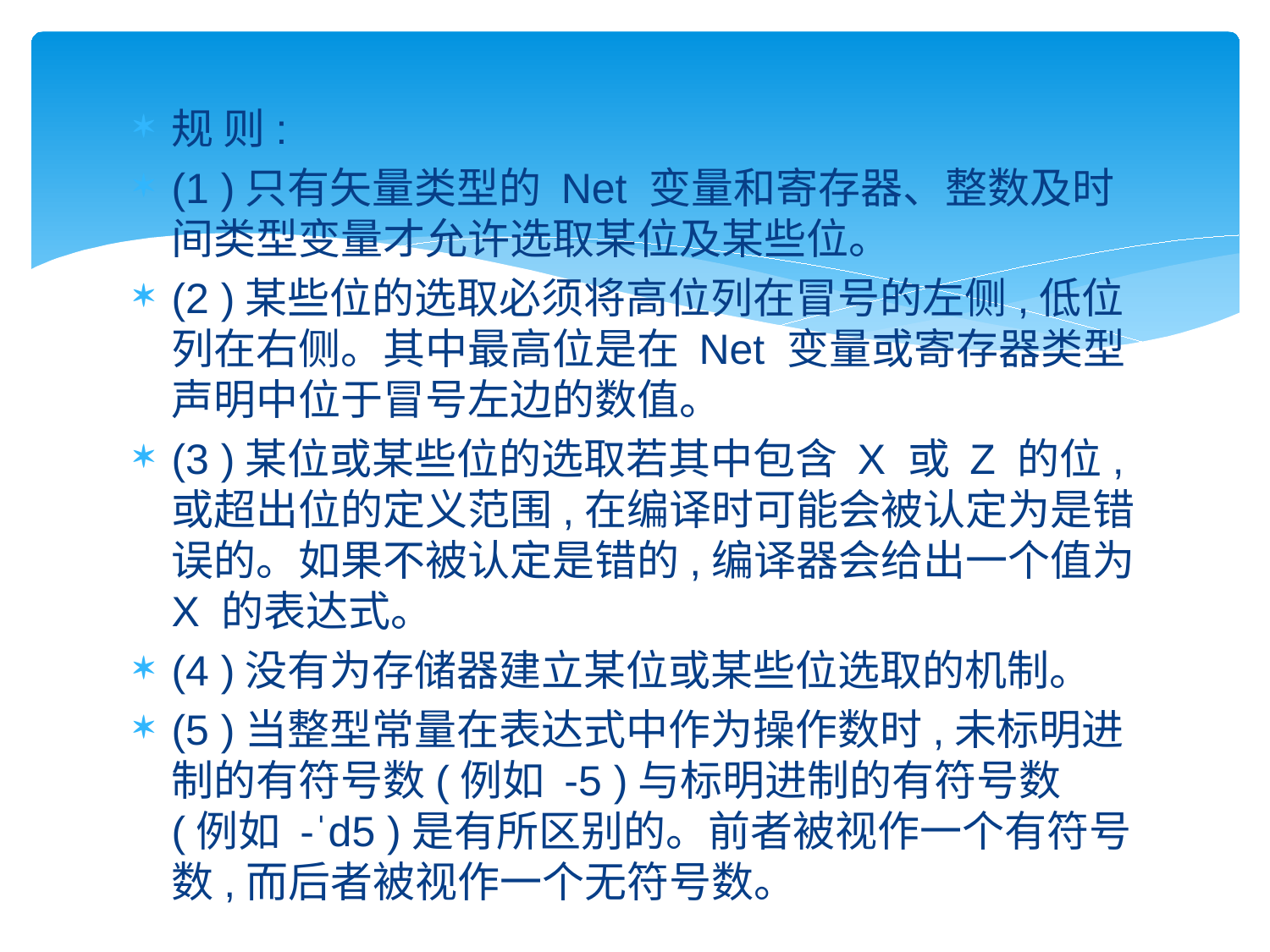

#
规 则:
(1 )只有矢量类型的 Net 变量和寄存器、整数及时间类型变量才允许选取某位及某些位。
(2 )某些位的选取必须将高位列在冒号的左侧,低位列在右侧。其中最高位是在 Net 变量或寄存器类型声明中位于冒号左边的数值。
(3 )某位或某些位的选取若其中包含 X 或 Z 的位,或超出位的定义范围,在编译时可能会被认定为是错误的。如果不被认定是错的,编译器会给出一个值为 X 的表达式。
(4 )没有为存储器建立某位或某些位选取的机制。
(5 )当整型常量在表达式中作为操作数时,未标明进制的有符号数(例如 -5 )与标明进制的有符号数(例如 -ˈd5 )是有所区别的。前者被视作一个有符号数,而后者被视作一个无符号数。